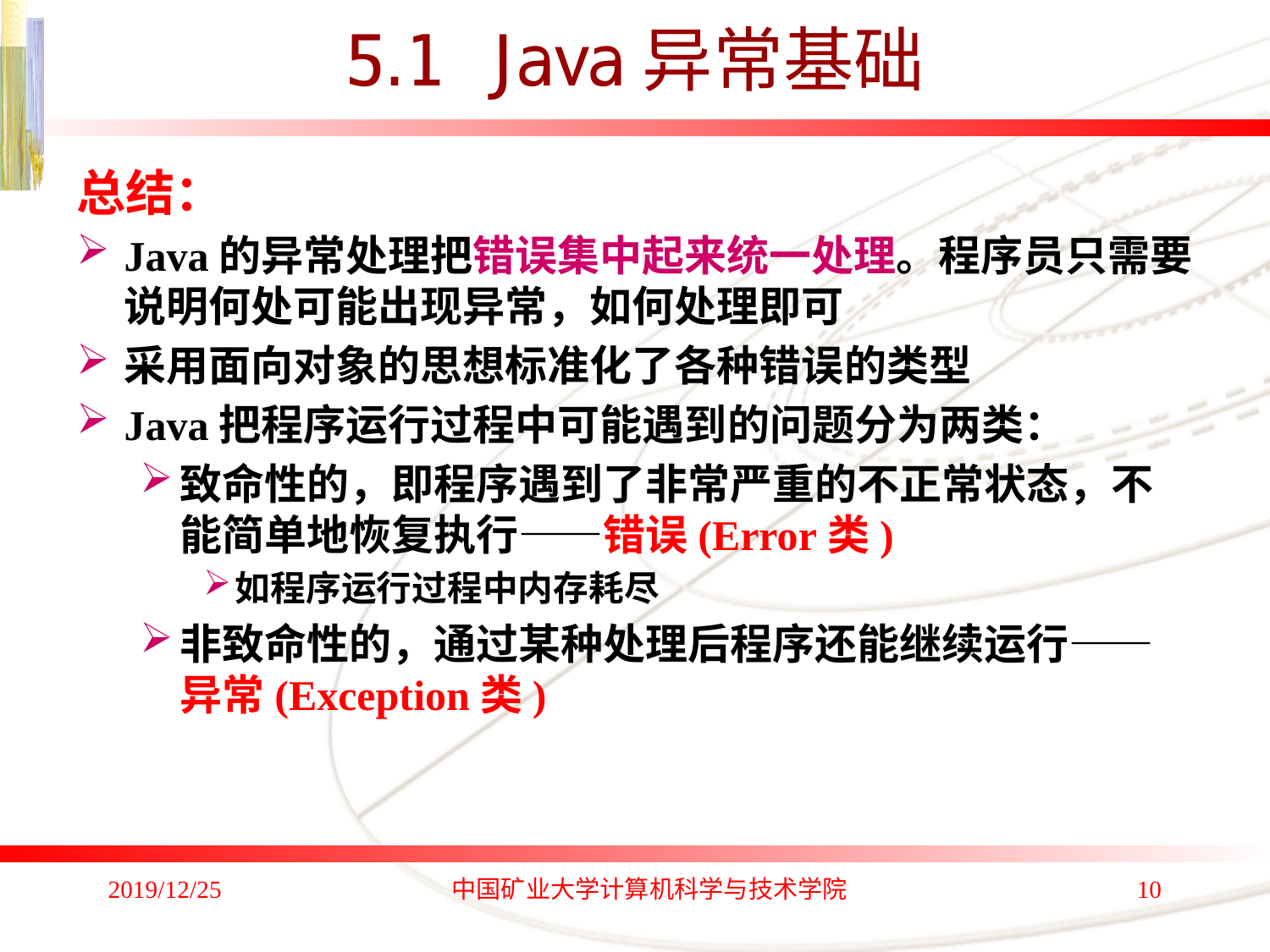

# 5.1  Java异常基础
总结：
Java的异常处理把错误集中起来统一处理。程序员只需要说明何处可能出现异常，如何处理即可
采用面向对象的思想标准化了各种错误的类型
Java把程序运行过程中可能遇到的问题分为两类：
致命性的，即程序遇到了非常严重的不正常状态，不能简单地恢复执行——错误(Error类)
如程序运行过程中内存耗尽
非致命性的，通过某种处理后程序还能继续运行——异常(Exception类)

2019/12/25
中国矿业大学计算机科学与技术学院
10